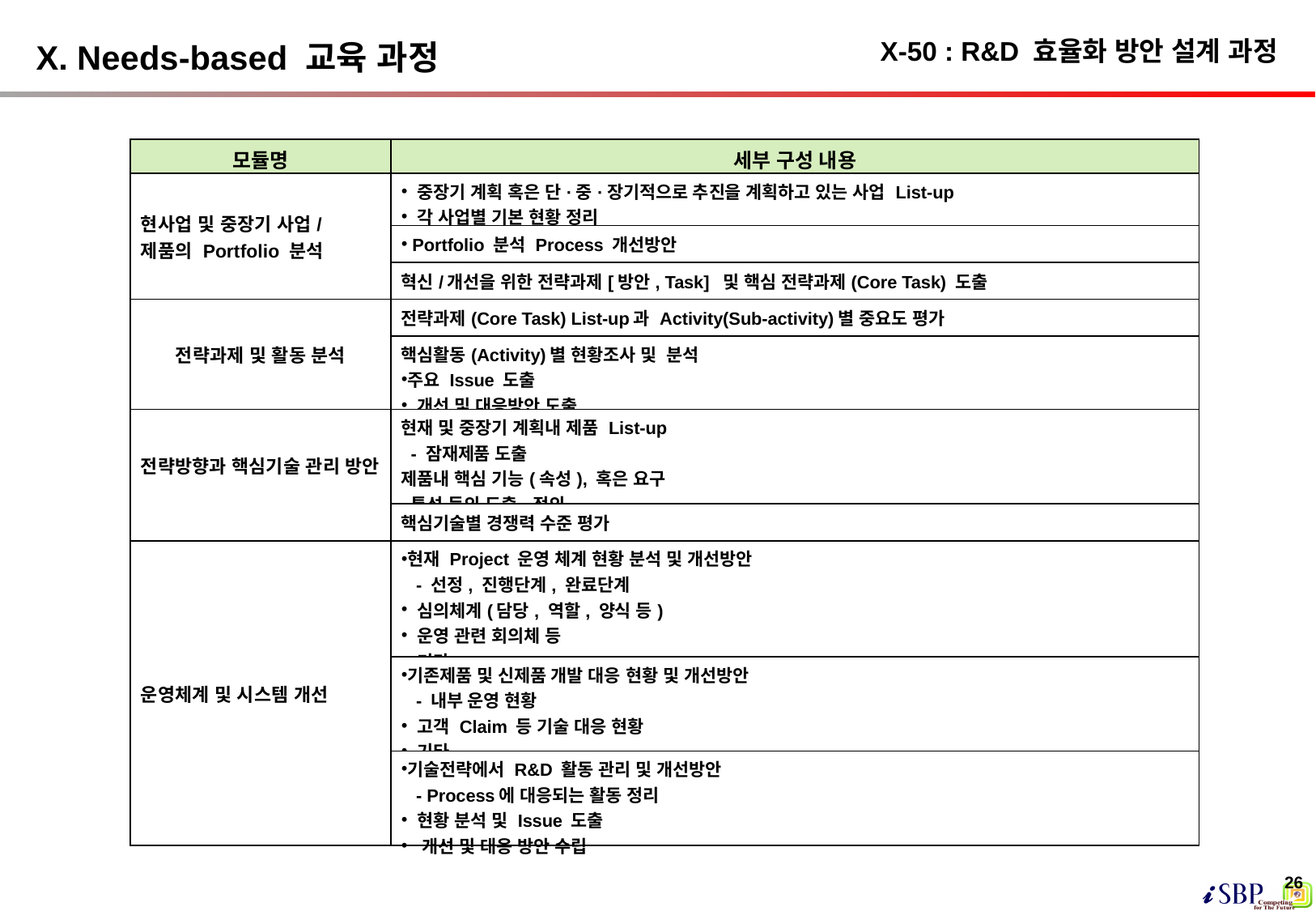

# X-50 : R&D 효율화 방안 설계 과정
X. Needs-based 교육 과정
| 모듈명 | 세부 구성 내용 |
| --- | --- |
| 현사업 및 중장기 사업/ 제품의 Portfolio 분석 | 중장기 계획 혹은 단·중·장기적으로 추진을 계획하고 있는 사업 List-up 각 사업별 기본 현황 정리 |
|  | Portfolio 분석 Process 개선방안 |
|  | 혁신/개선을 위한 전략과제[방안, Task] 및 핵심 전략과제(Core Task) 도출 |
| 전략과제 및 활동 분석 | 전략과제(Core Task) List-up과 Activity(Sub-activity)별 중요도 평가 |
|  | 핵심활동(Activity)별 현황조사 및 분석 주요 Issue 도출 개선 및 대응방안 도출 |
| 전략방향과 핵심기술 관리 방안 | 현재 및 중장기 계획내 제품 List-up - 잠재제품 도출 제품내 핵심 기능(속성), 혹은 요구 특성 등의 도출·정의 |
|  | 핵심기술별 경쟁력 수준 평가 |
| 운영체계 및 시스템 개선 | 현재 Project 운영 체계 현황 분석 및 개선방안 - 선정, 진행단계, 완료단계 심의체계(담당, 역할, 양식 등) 운영 관련 회의체 등 기타 |
|  | 기존제품 및 신제품 개발 대응 현황 및 개선방안 - 내부 운영 현황 고객 Claim 등 기술 대응 현황 기타 |
|  | 기술전략에서 R&D 활동 관리 및 개선방안 - Process에 대응되는 활동 정리 현황 분석 및 Issue 도출 개선 및 대응 방안 수립 |
26